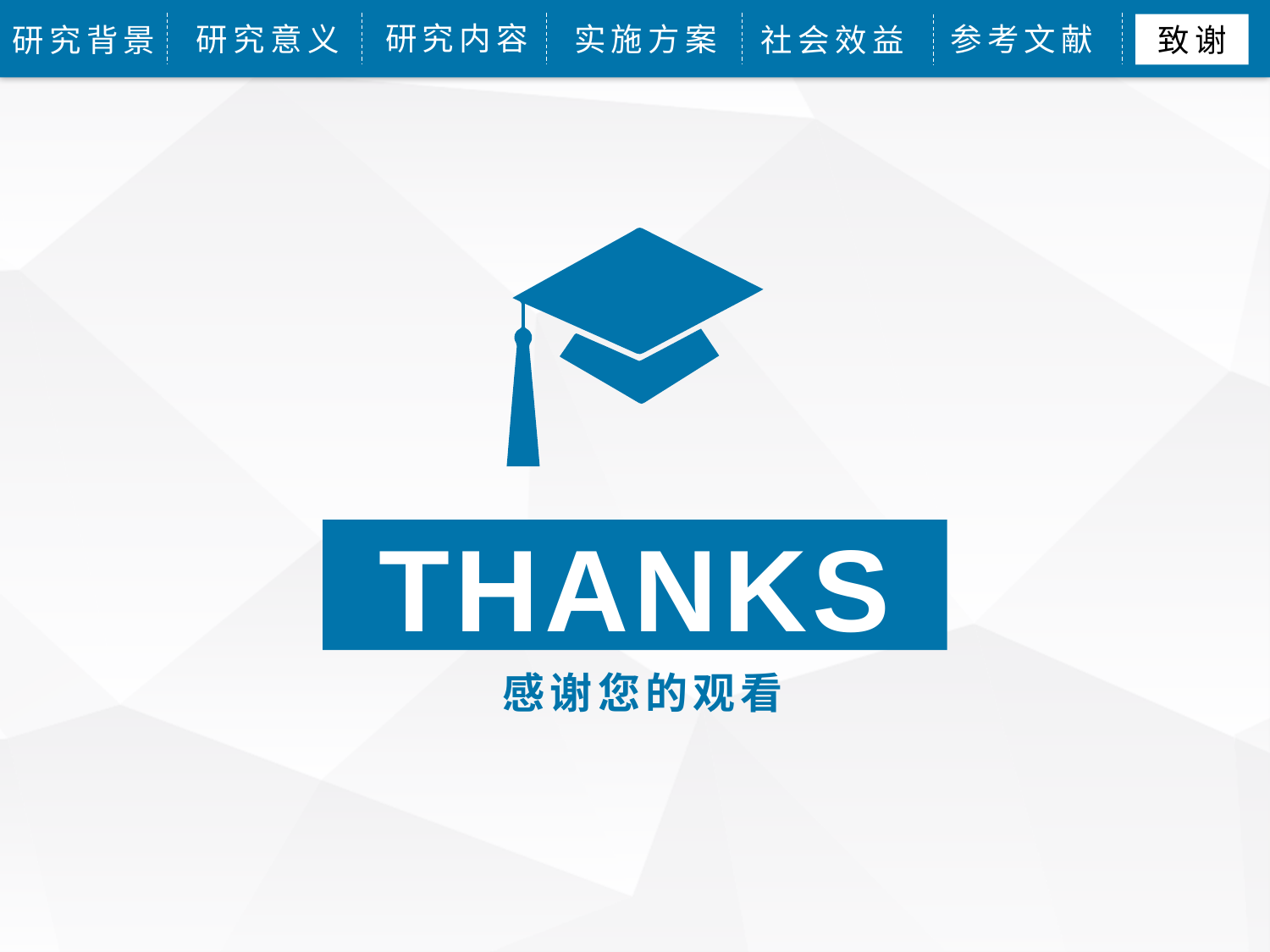

研究内容
研究意义
实施方案
参考文献
研究背景
社会效益
致谢

THANKS
感谢您的观看